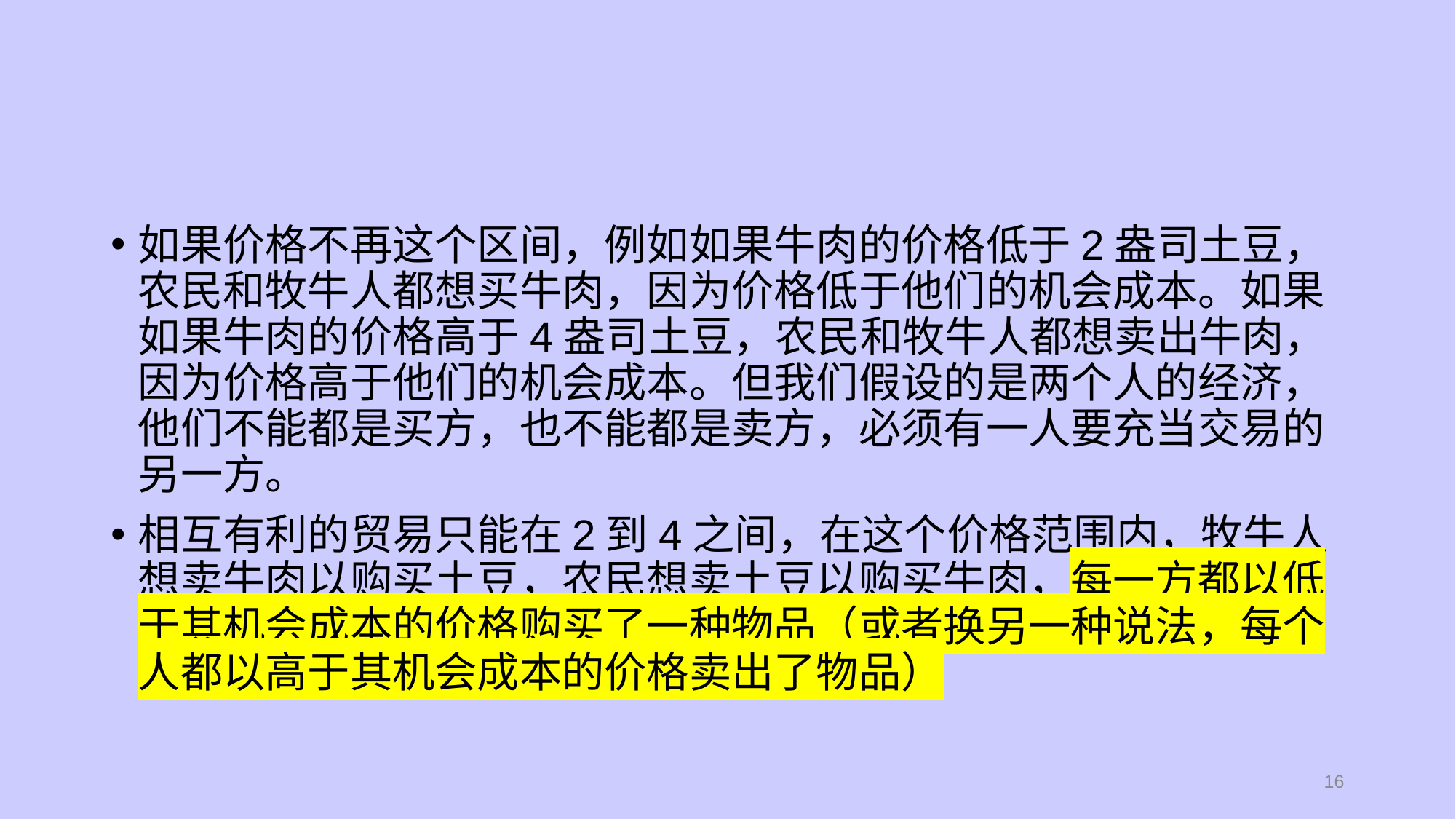

#
如果价格不再这个区间，例如如果牛肉的价格低于2盎司土豆，农民和牧牛人都想买牛肉，因为价格低于他们的机会成本。如果如果牛肉的价格高于4盎司土豆，农民和牧牛人都想卖出牛肉，因为价格高于他们的机会成本。但我们假设的是两个人的经济，他们不能都是买方，也不能都是卖方，必须有一人要充当交易的另一方。
相互有利的贸易只能在2到4之间，在这个价格范围内，牧牛人想卖牛肉以购买土豆，农民想卖土豆以购买牛肉，每一方都以低于其机会成本的价格购买了一种物品（或者换另一种说法，每个人都以高于其机会成本的价格卖出了物品）

16